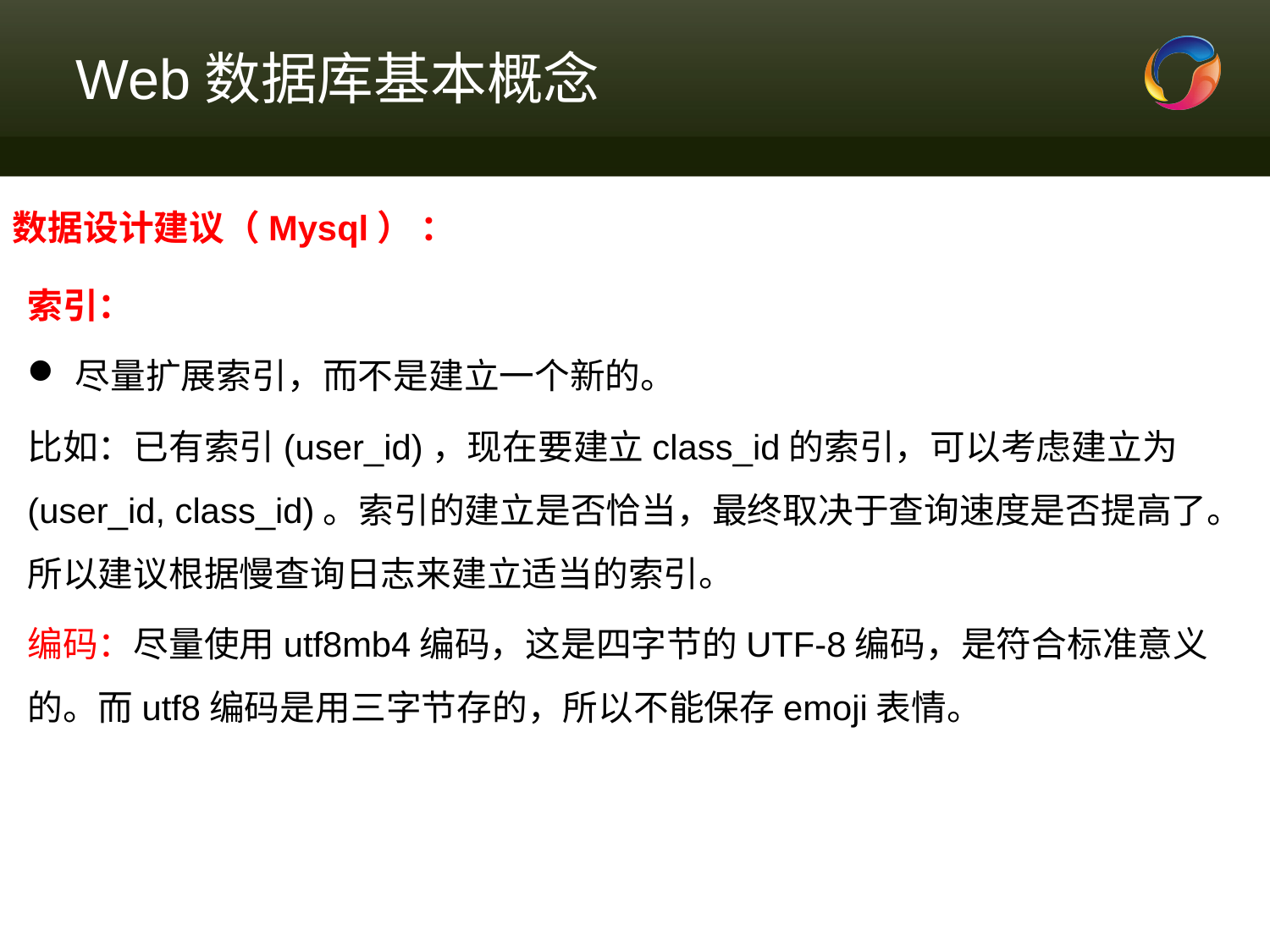

# Web数据库基本概念
数据设计建议（Mysql） ：
索引：
尽量扩展索引，而不是建立一个新的。
比如：已有索引(user_id)，现在要建立class_id的索引，可以考虑建立为(user_id, class_id)。索引的建立是否恰当，最终取决于查询速度是否提高了。所以建议根据慢查询日志来建立适当的索引。
编码：尽量使用utf8mb4编码，这是四字节的UTF-8编码，是符合标准意义的。而utf8编码是用三字节存的，所以不能保存emoji表情。